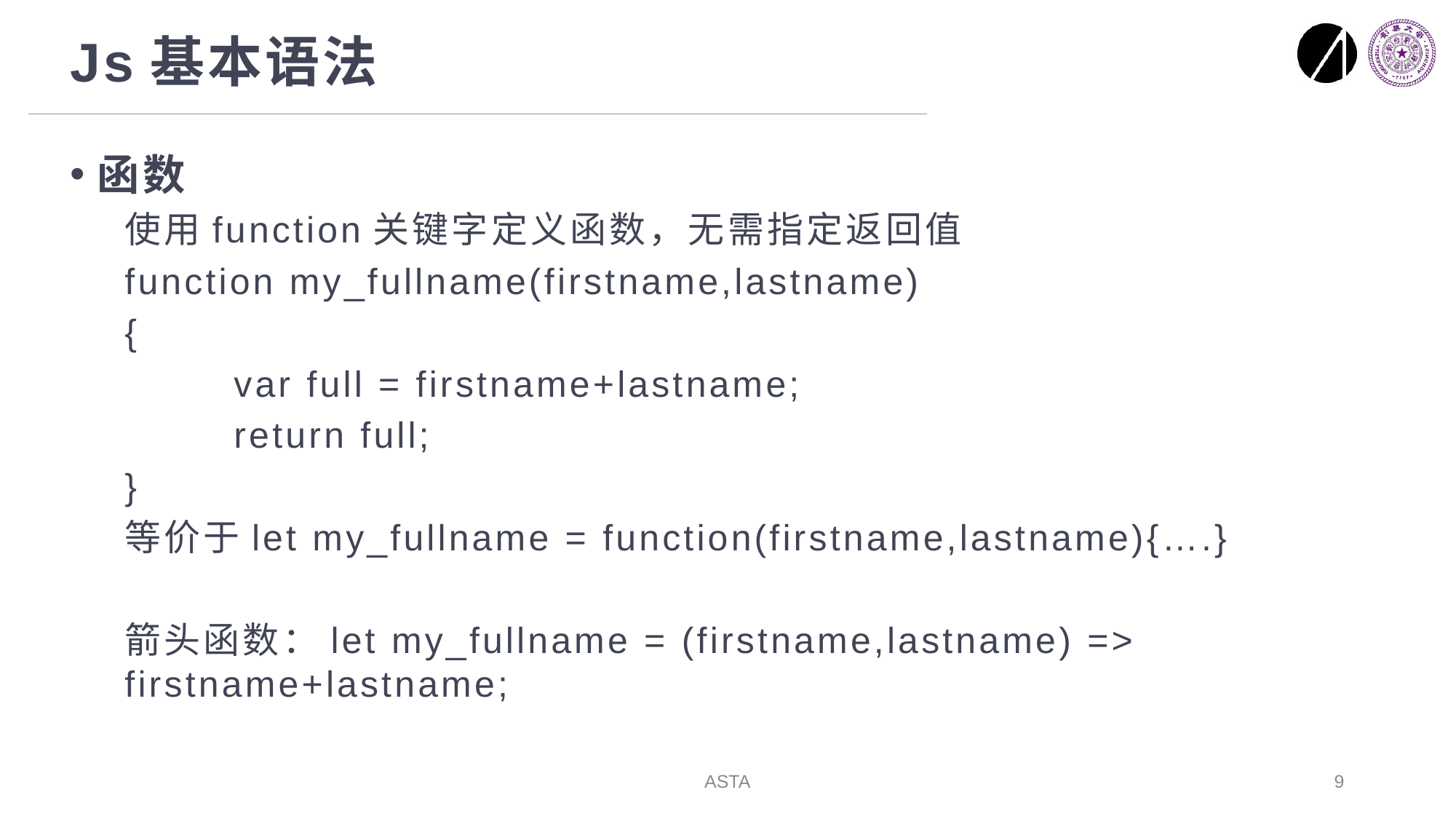

# Js基本语法
函数
使用function关键字定义函数，无需指定返回值
function my_fullname(firstname,lastname)
{
	var full = firstname+lastname;
	return full;
}
等价于let my_fullname = function(firstname,lastname){….}

箭头函数：let my_fullname = (firstname,lastname) => firstname+lastname;
ASTA
9